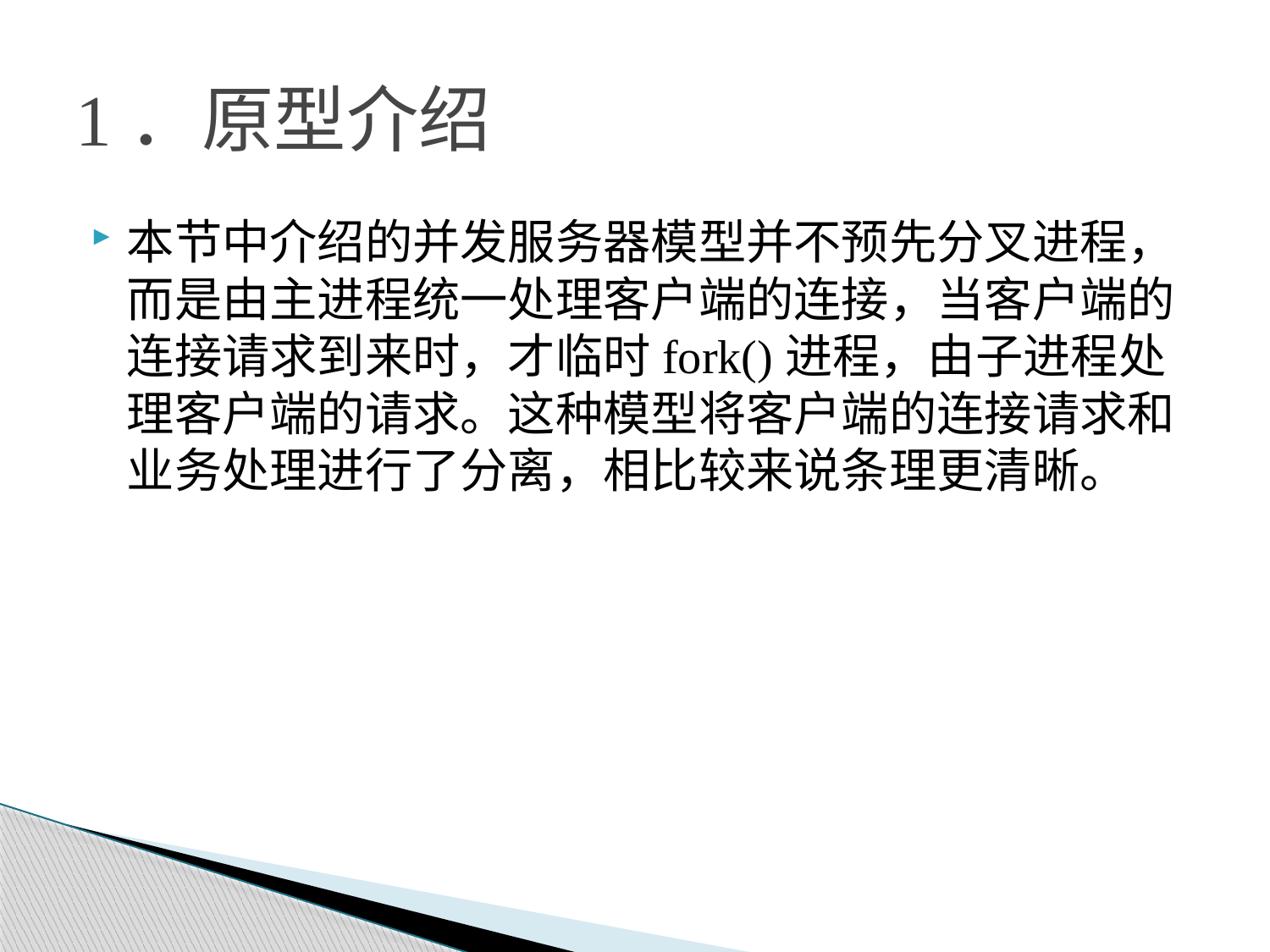

# 1．原型介绍
本节中介绍的并发服务器模型并不预先分叉进程，而是由主进程统一处理客户端的连接，当客户端的连接请求到来时，才临时fork()进程，由子进程处理客户端的请求。这种模型将客户端的连接请求和业务处理进行了分离，相比较来说条理更清晰。